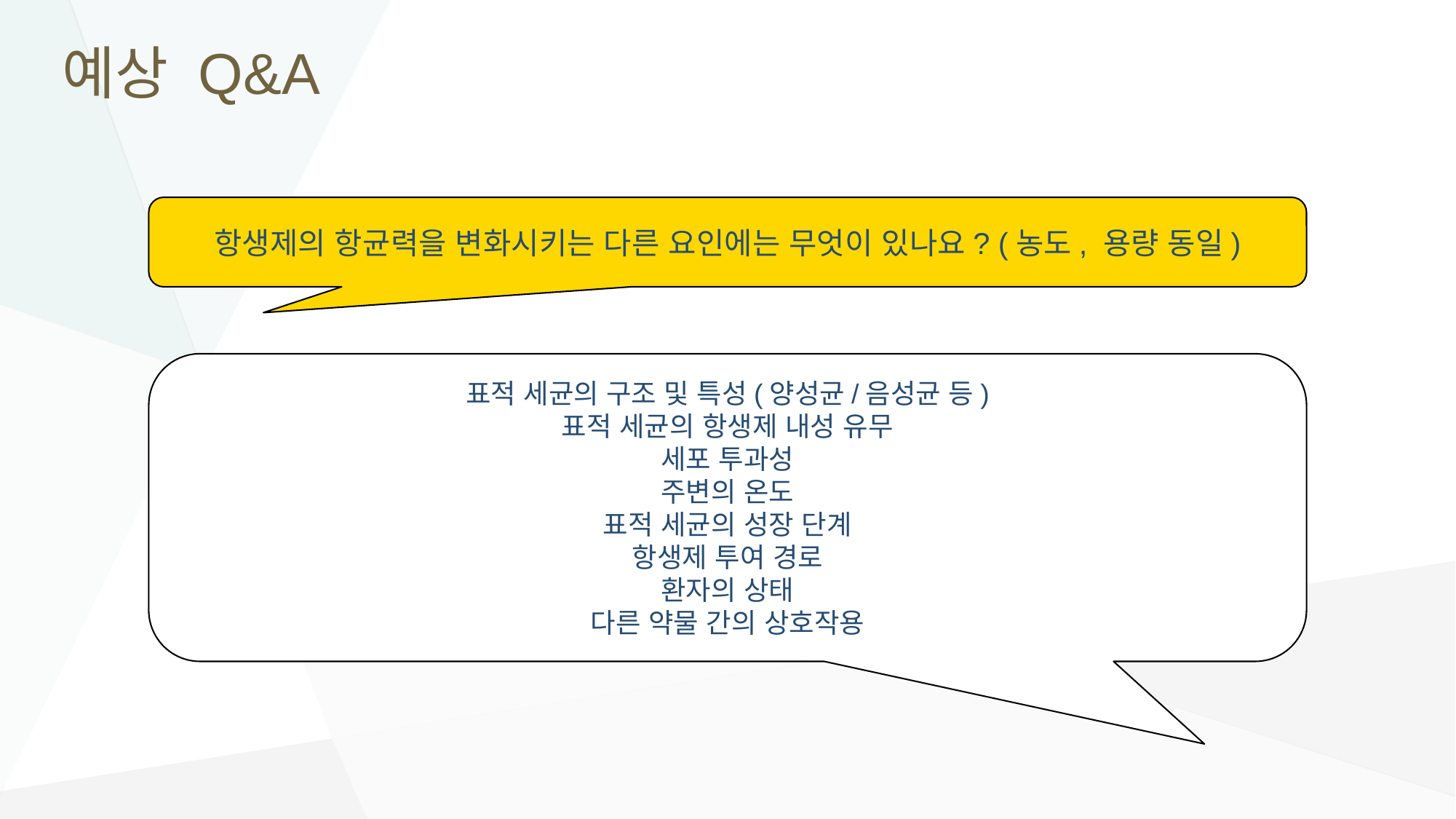

# 예상 Q&A
항생제의 항균력을 변화시키는 다른 요인에는 무엇이 있나요? (농도, 용량 동일)

표적 세균의 구조 및 특성(양성균/음성균 등)
표적 세균의 항생제 내성 유무
세포 투과성
주변의 온도
표적 세균의 성장 단계
항생제 투여 경로
환자의 상태
다른 약물 간의 상호작용